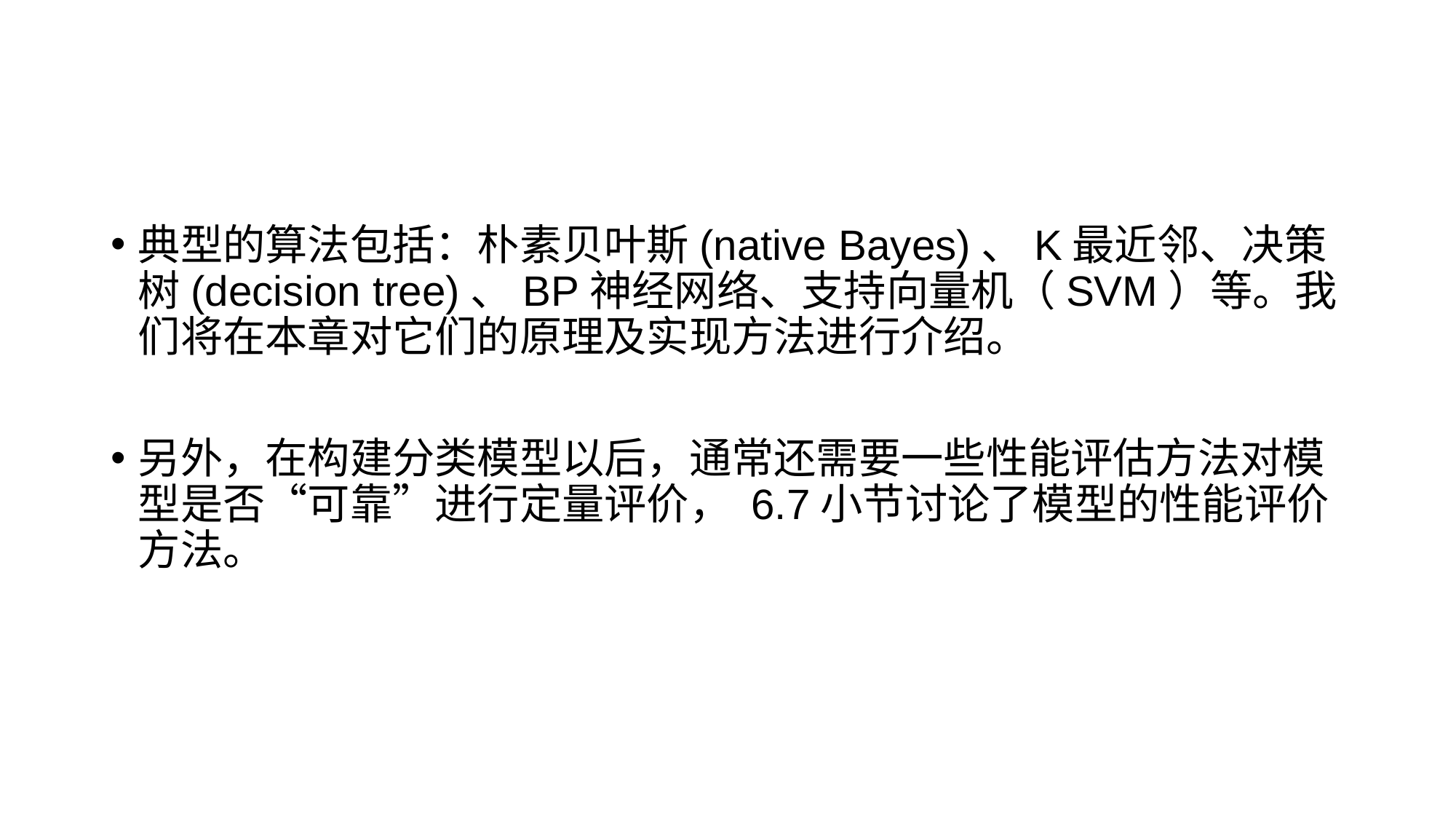

#
典型的算法包括：朴素贝叶斯(native Bayes)、K最近邻、决策树(decision tree)、BP神经网络、支持向量机（SVM）等。我们将在本章对它们的原理及实现方法进行介绍。

另外，在构建分类模型以后，通常还需要一些性能评估方法对模型是否“可靠”进行定量评价， 6.7小节讨论了模型的性能评价方法。